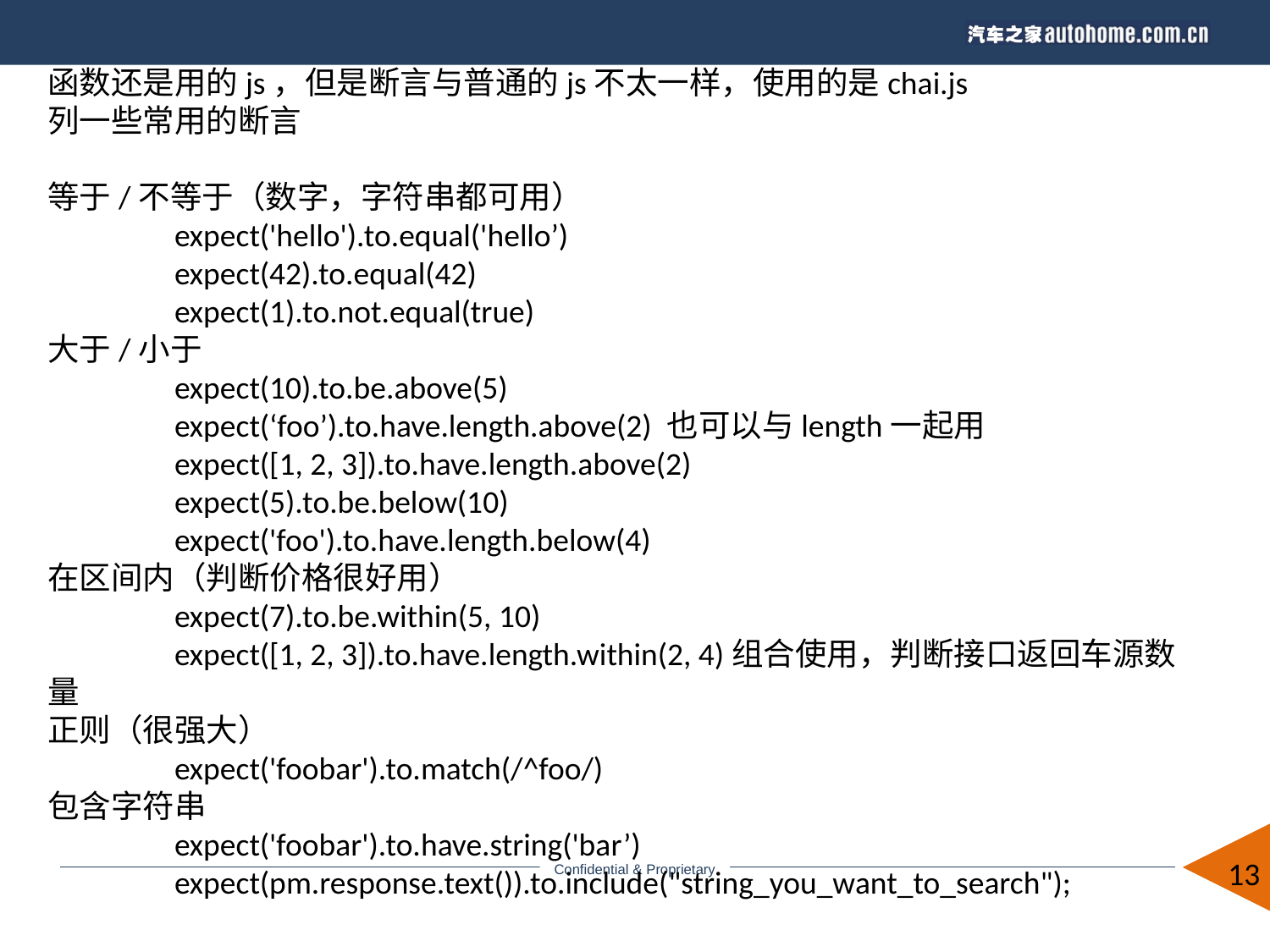

函数还是用的js，但是断言与普通的js不太一样，使用的是chai.js
列一些常用的断言

等于/不等于（数字，字符串都可用）
	expect('hello').to.equal('hello’)
	expect(42).to.equal(42)
	expect(1).to.not.equal(true)
大于/小于
	expect(10).to.be.above(5)
	expect(‘foo’).to.have.length.above(2) 也可以与length一起用
	expect([1, 2, 3]).to.have.length.above(2)
	expect(5).to.be.below(10)
	expect('foo').to.have.length.below(4)
在区间内（判断价格很好用）
	expect(7).to.be.within(5, 10)
	expect([1, 2, 3]).to.have.length.within(2, 4)组合使用，判断接口返回车源数量
正则（很强大）
	expect('foobar').to.match(/^foo/)
包含字符串
	expect('foobar').to.have.string('bar’)
	expect(pm.response.text()).to.include("string_you_want_to_search");
13